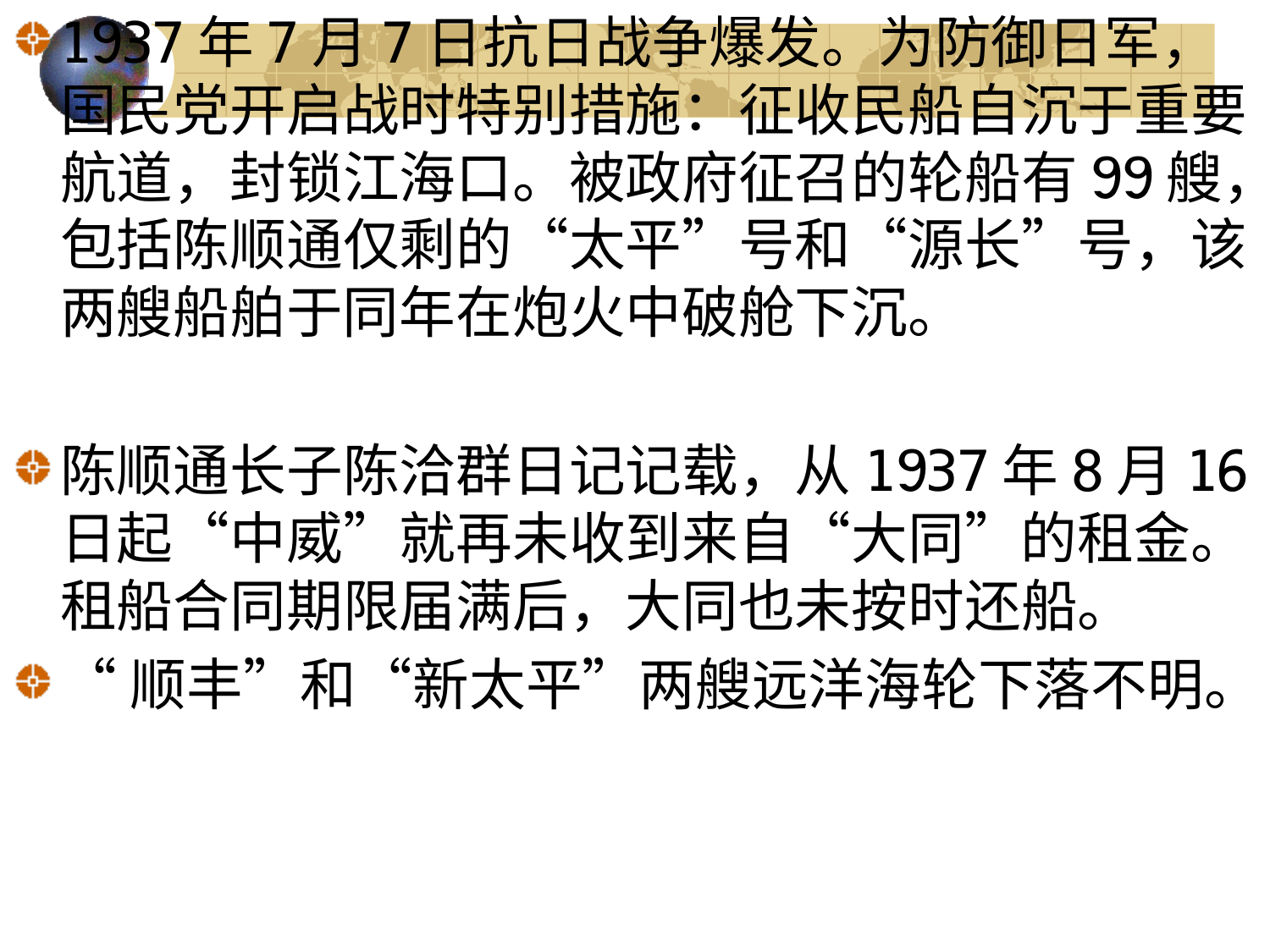

1937年7月7日抗日战争爆发。为防御日军，国民党开启战时特别措施：征收民船自沉于重要航道，封锁江海口。被政府征召的轮船有99艘，包括陈顺通仅剩的“太平”号和“源长”号，该两艘船舶于同年在炮火中破舱下沉。

陈顺通长子陈洽群日记记载，从1937年8月16日起“中威”就再未收到来自“大同”的租金。租船合同期限届满后，大同也未按时还船。
“顺丰”和“新太平”两艘远洋海轮下落不明。